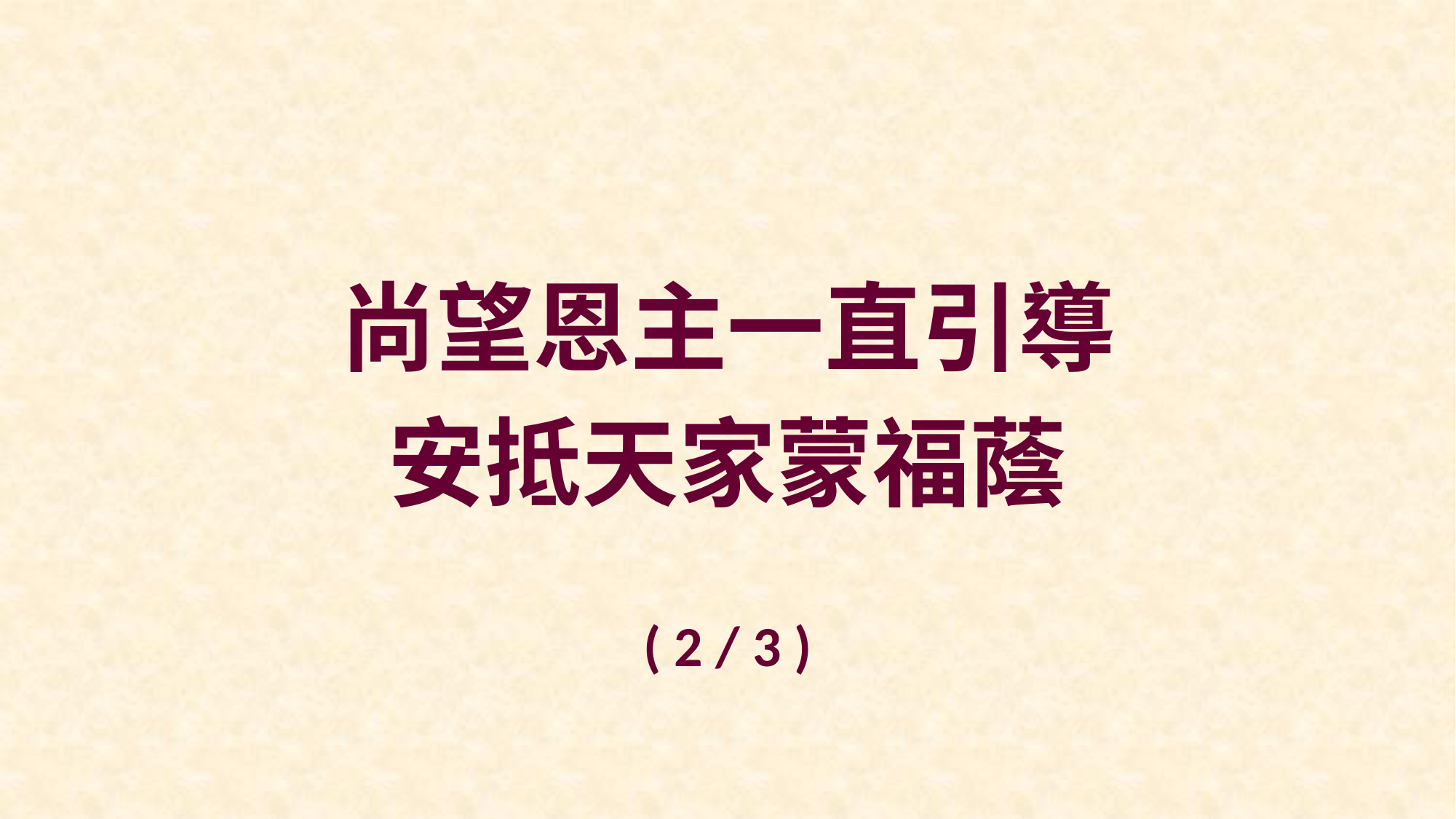

尚望恩主一直引導
安抵天家蒙福蔭
( 2 / 3 )